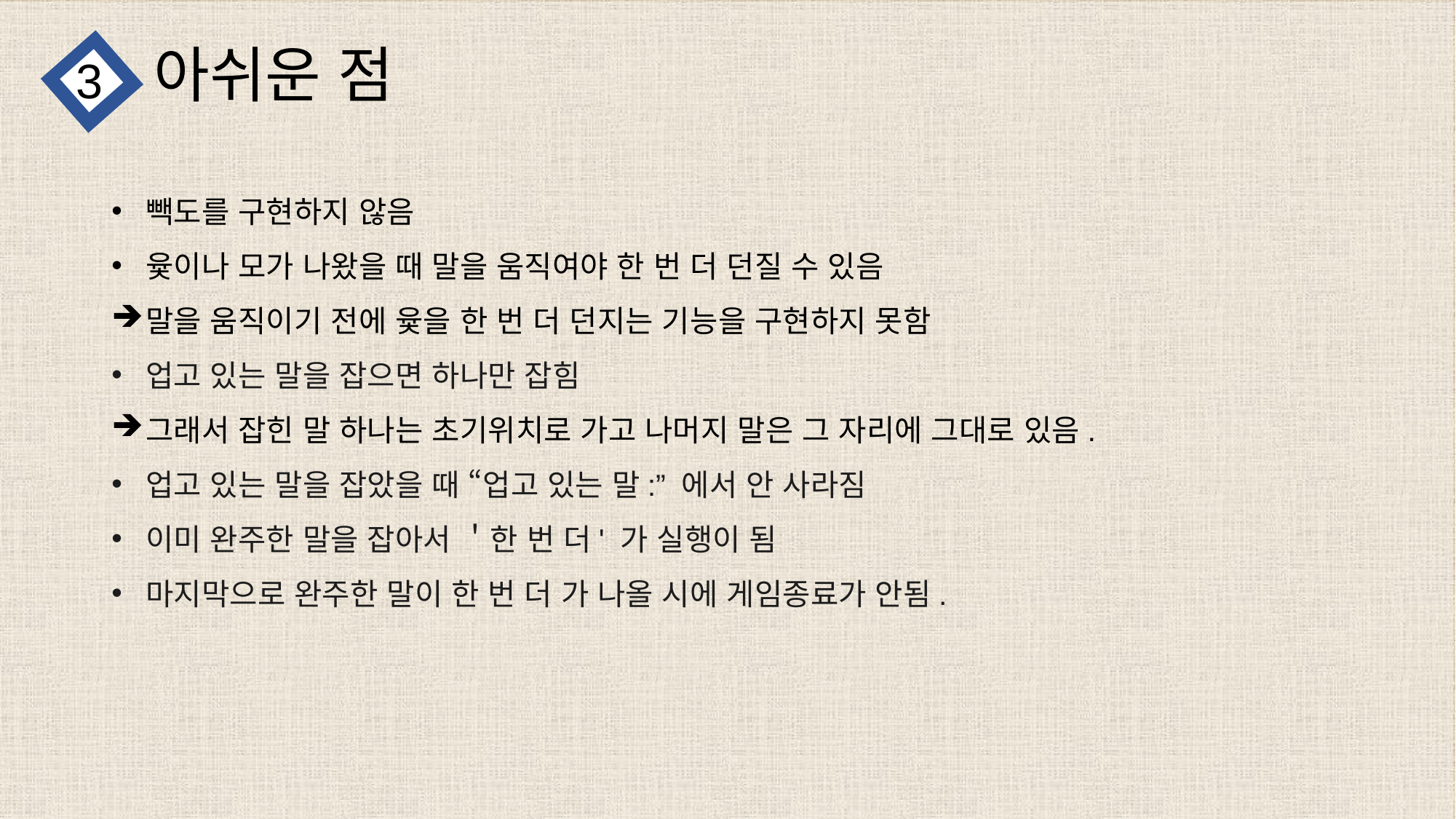

아쉬운 점
3

빽도를 구현하지 않음
윷이나 모가 나왔을 때 말을 움직여야 한 번 더 던질 수 있음
말을 움직이기 전에 윷을 한 번 더 던지는 기능을 구현하지 못함
업고 있는 말을 잡으면 하나만 잡힘
그래서 잡힌 말 하나는 초기위치로 가고 나머지 말은 그 자리에 그대로 있음.
업고 있는 말을 잡았을 때 “업고 있는 말:” 에서 안 사라짐
이미 완주한 말을 잡아서 ＇한 번 더' 가 실행이 됨
마지막으로 완주한 말이 한 번 더 가 나올 시에 게임종료가 안됨.